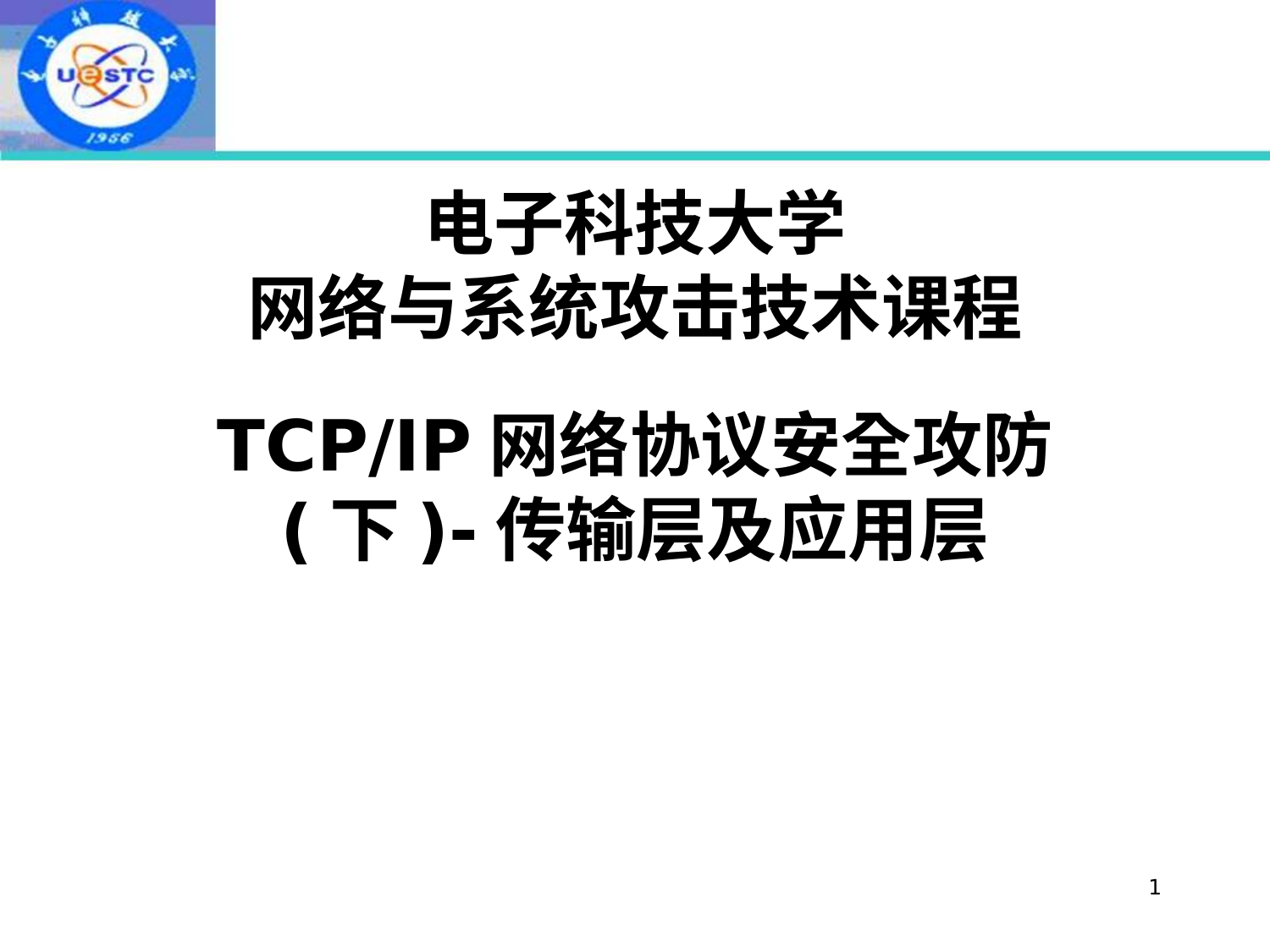

# 电子科技大学 网络与系统攻击技术课程
TCP/IP网络协议安全攻防
(下)-传输层及应用层
1